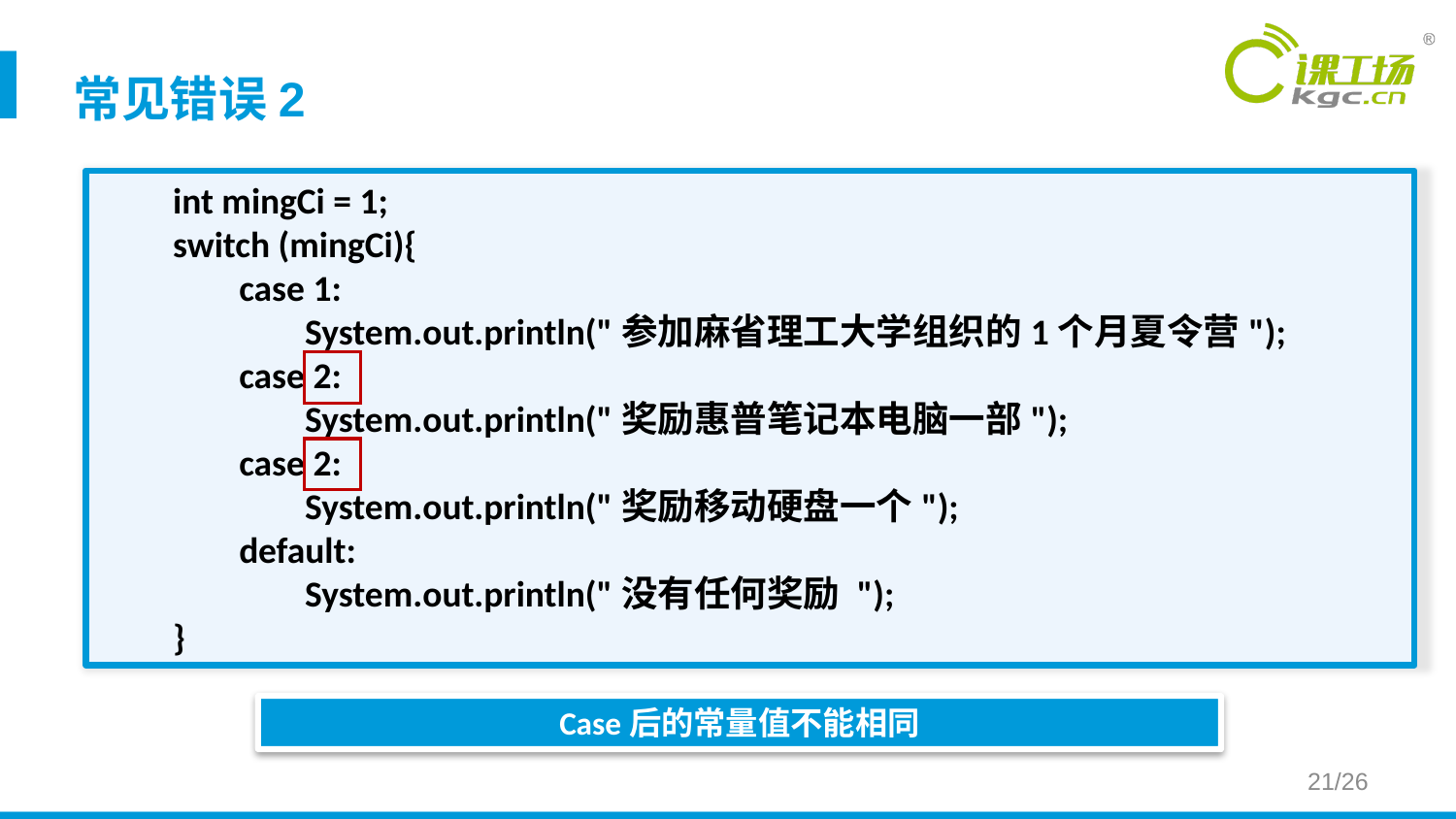

常见错误2

int mingCi = 1;
switch (mingCi){
        case 1:
                System.out.println("参加麻省理工大学组织的1个月夏令营");
        case 2:
                System.out.println("奖励惠普笔记本电脑一部");
        case 2:
                System.out.println("奖励移动硬盘一个");
        default:
                System.out.println("没有任何奖励 ");
}

Case后的常量值不能相同
21/26